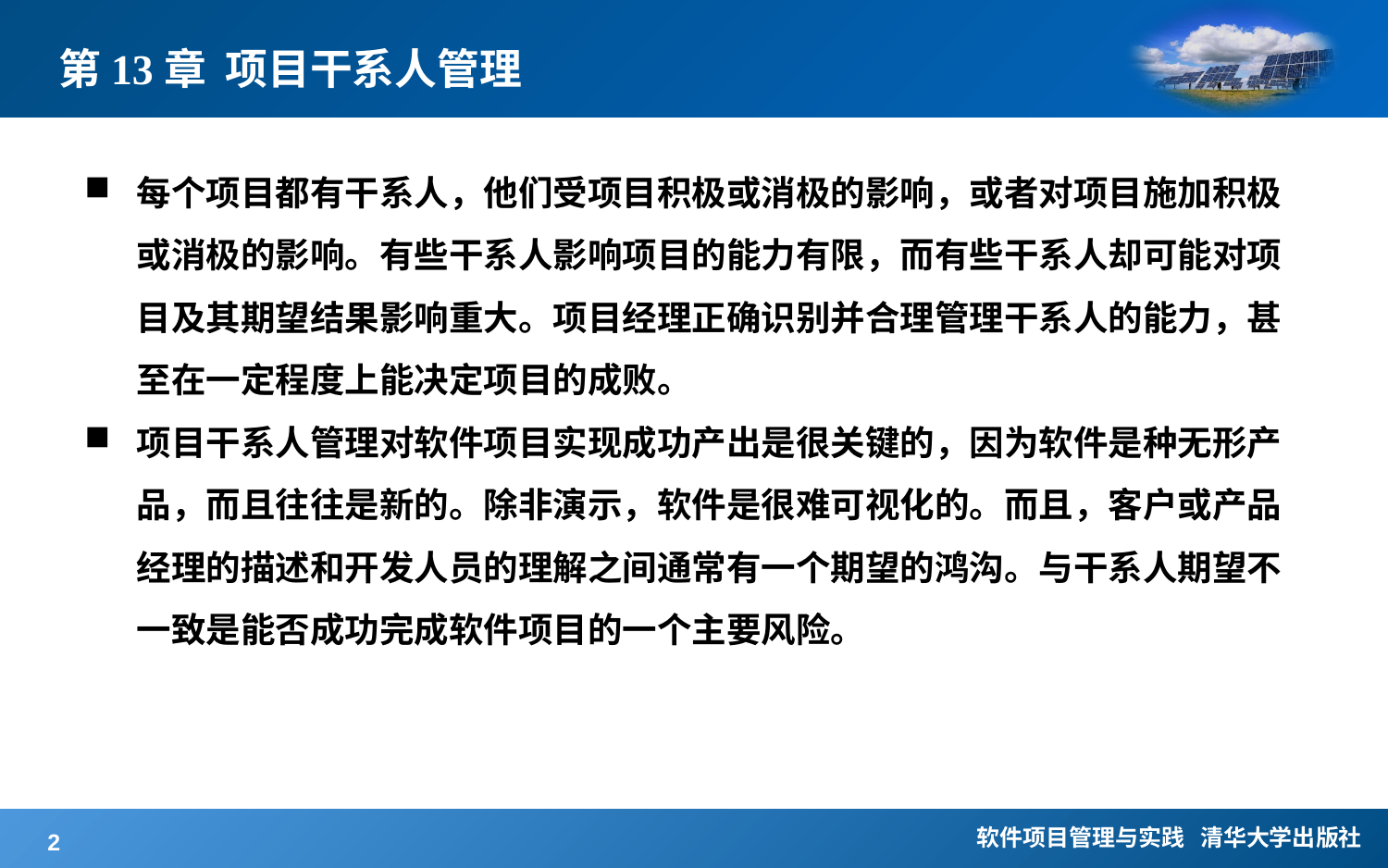

# 第13章  项目干系人管理
每个项目都有干系人，他们受项目积极或消极的影响，或者对项目施加积极或消极的影响。有些干系人影响项目的能力有限，而有些干系人却可能对项目及其期望结果影响重大。项目经理正确识别并合理管理干系人的能力，甚至在一定程度上能决定项目的成败。
项目干系人管理对软件项目实现成功产出是很关键的，因为软件是种无形产品，而且往往是新的。除非演示，软件是很难可视化的。而且，客户或产品经理的描述和开发人员的理解之间通常有一个期望的鸿沟。与干系人期望不一致是能否成功完成软件项目的一个主要风险。